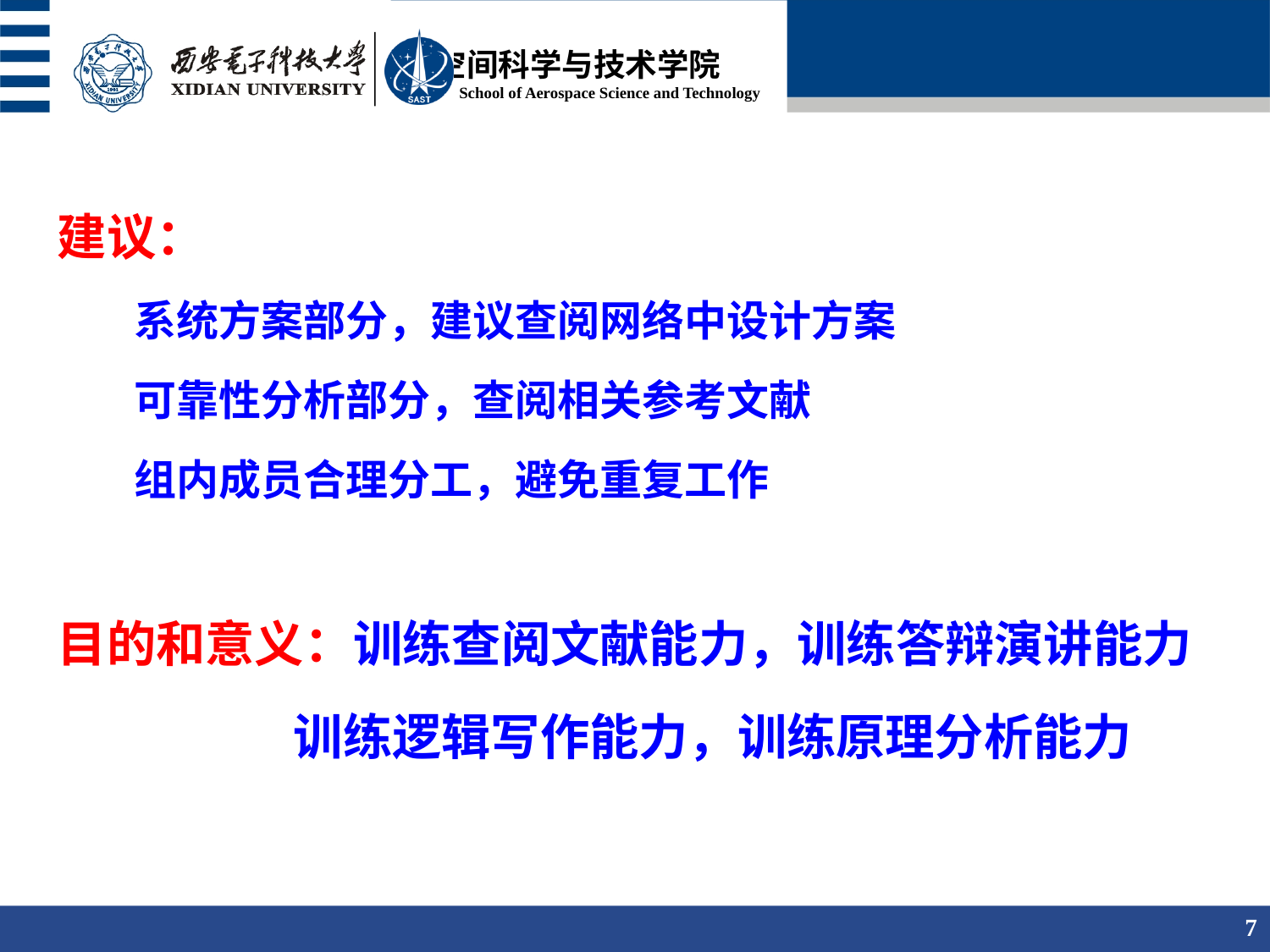

建议：
       系统方案部分，建议查阅网络中设计方案
       可靠性分析部分，查阅相关参考文献
       组内成员合理分工，避免重复工作
目的和意义：训练查阅文献能力，训练答辩演讲能力
                    训练逻辑写作能力，训练原理分析能力